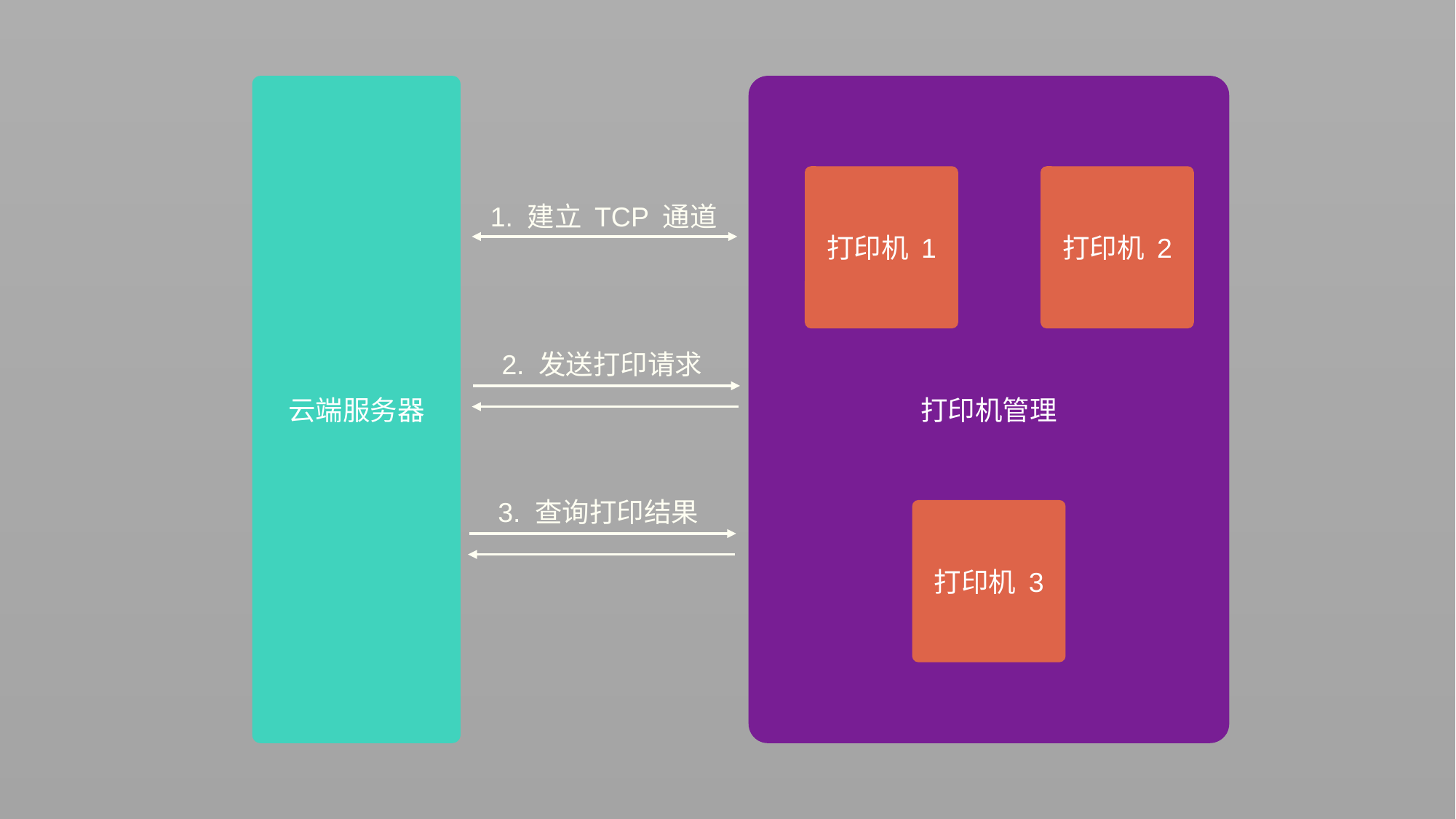

云端服务器
打印机管理
打印机 1
打印机 2
1. 建立 TCP 通道
2. 发送打印请求
3. 查询打印结果
打印机 3